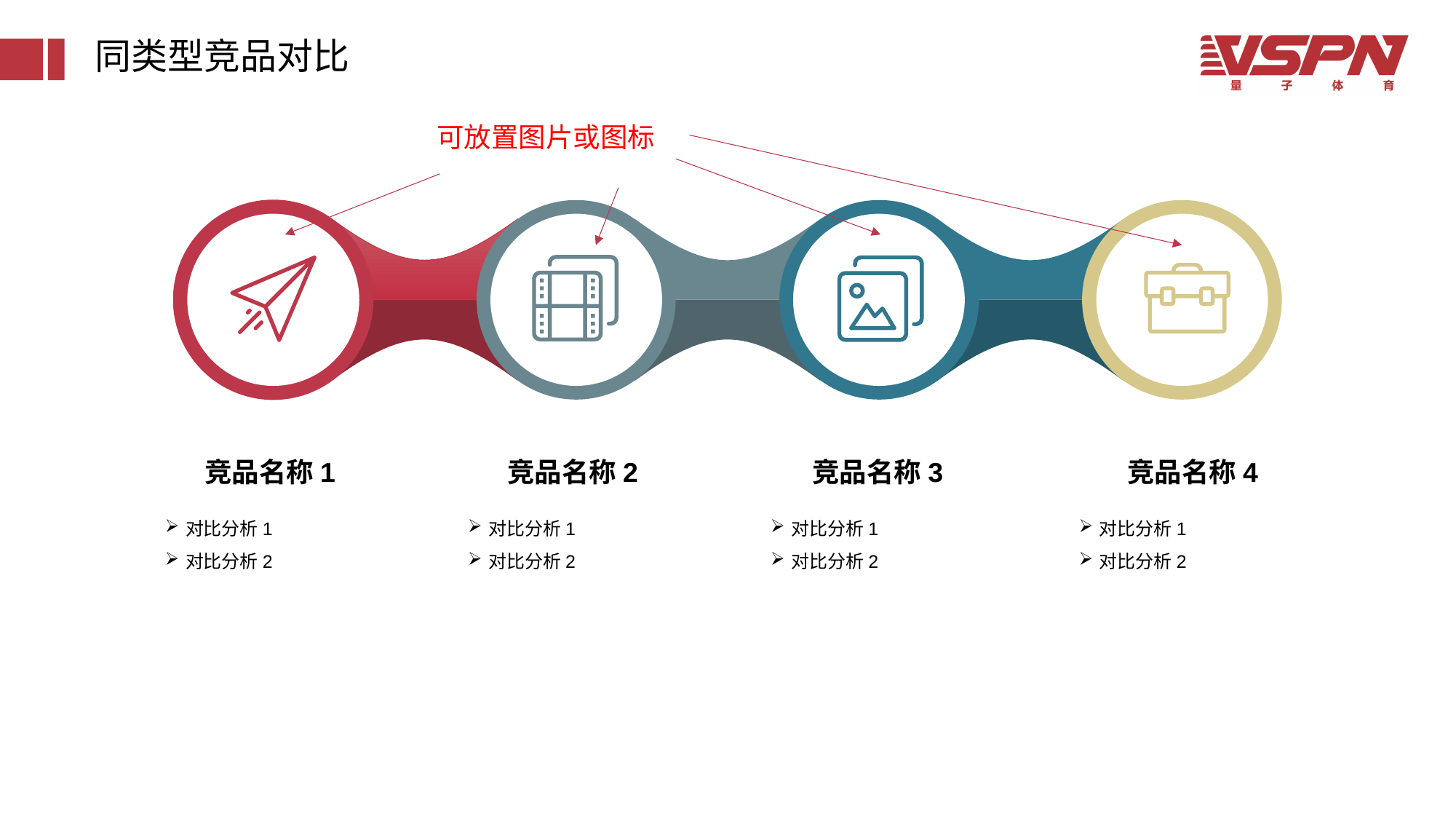

同类型竞品对比
可放置图片或图标

竞品名称1
对比分析1
对比分析2
竞品名称2
对比分析1
对比分析2
竞品名称3
对比分析1
对比分析2
竞品名称4
对比分析1
对比分析2